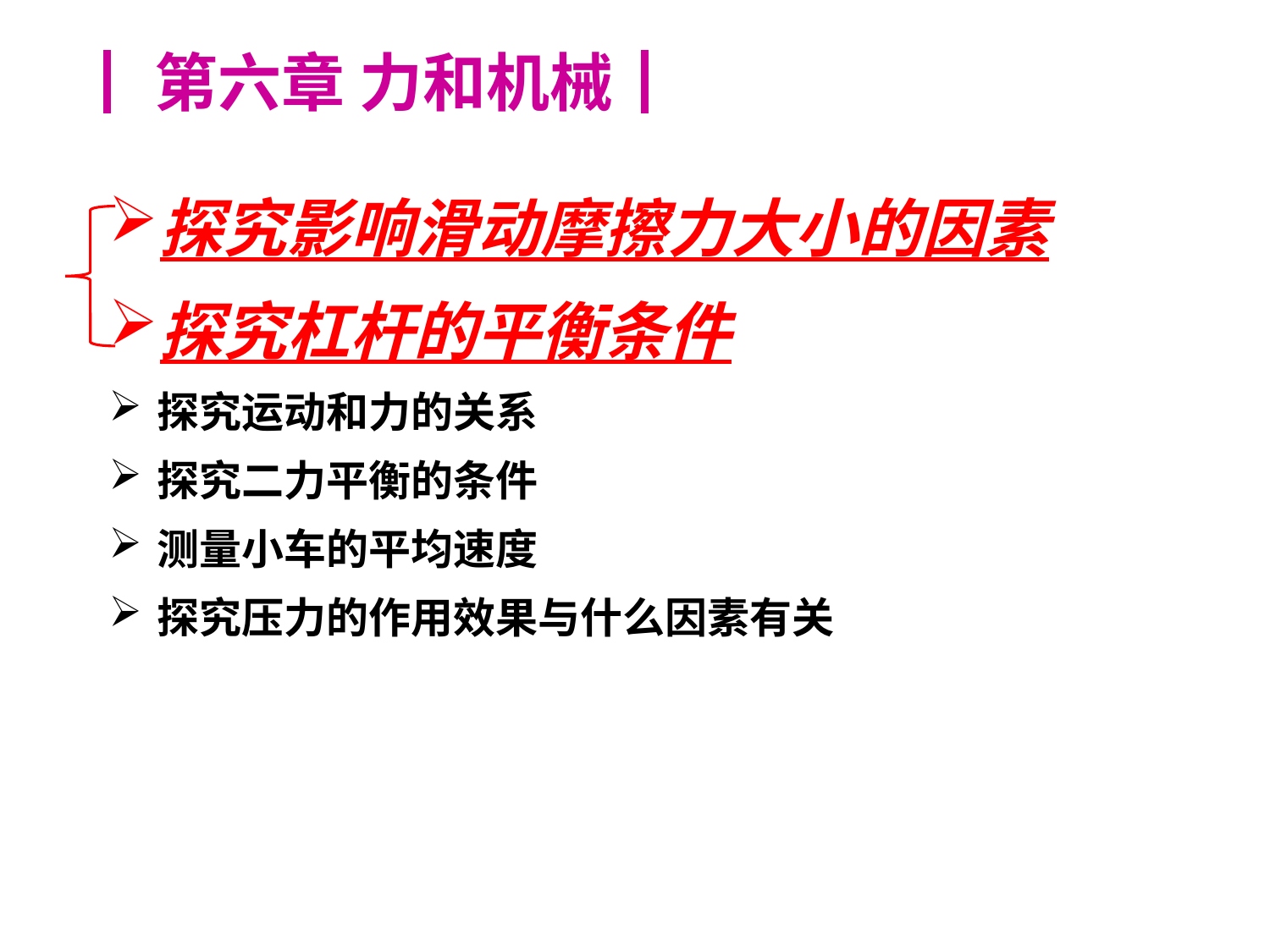

┃第六章 力和机械┃
探究影响滑动摩擦力大小的因素
探究杠杆的平衡条件
探究运动和力的关系
探究二力平衡的条件
测量小车的平均速度
探究压力的作用效果与什么因素有关